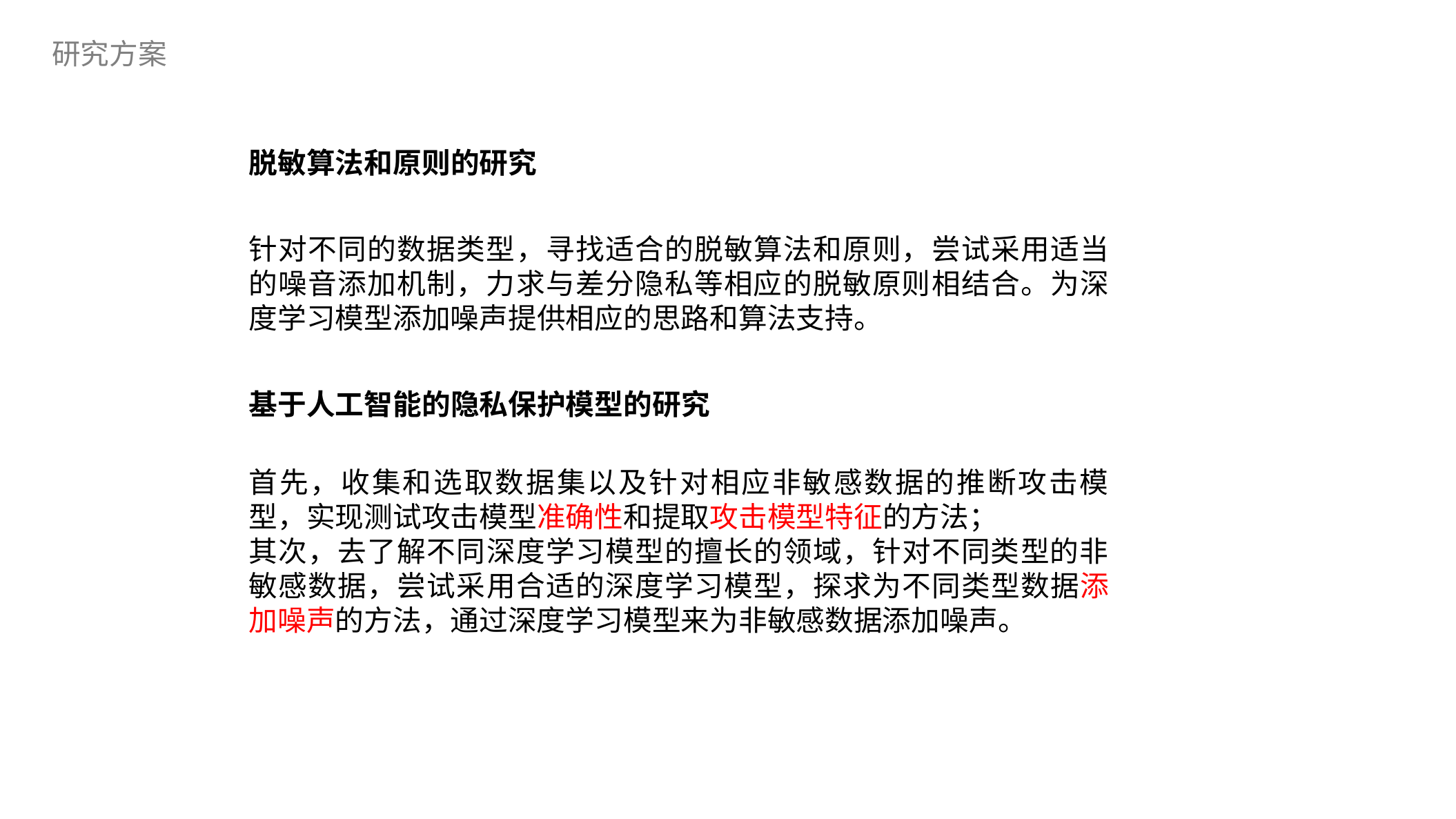

研究方案
脱敏算法和原则的研究

针对不同的数据类型，寻找适合的脱敏算法和原则，尝试采用适当的噪音添加机制，力求与差分隐私等相应的脱敏原则相结合。为深度学习模型添加噪声提供相应的思路和算法支持。

基于人工智能的隐私保护模型的研究

首先，收集和选取数据集以及针对相应非敏感数据的推断攻击模型，实现测试攻击模型准确性和提取攻击模型特征的方法；
其次，去了解不同深度学习模型的擅长的领域，针对不同类型的非敏感数据，尝试采用合适的深度学习模型，探求为不同类型数据添加噪声的方法，通过深度学习模型来为非敏感数据添加噪声。